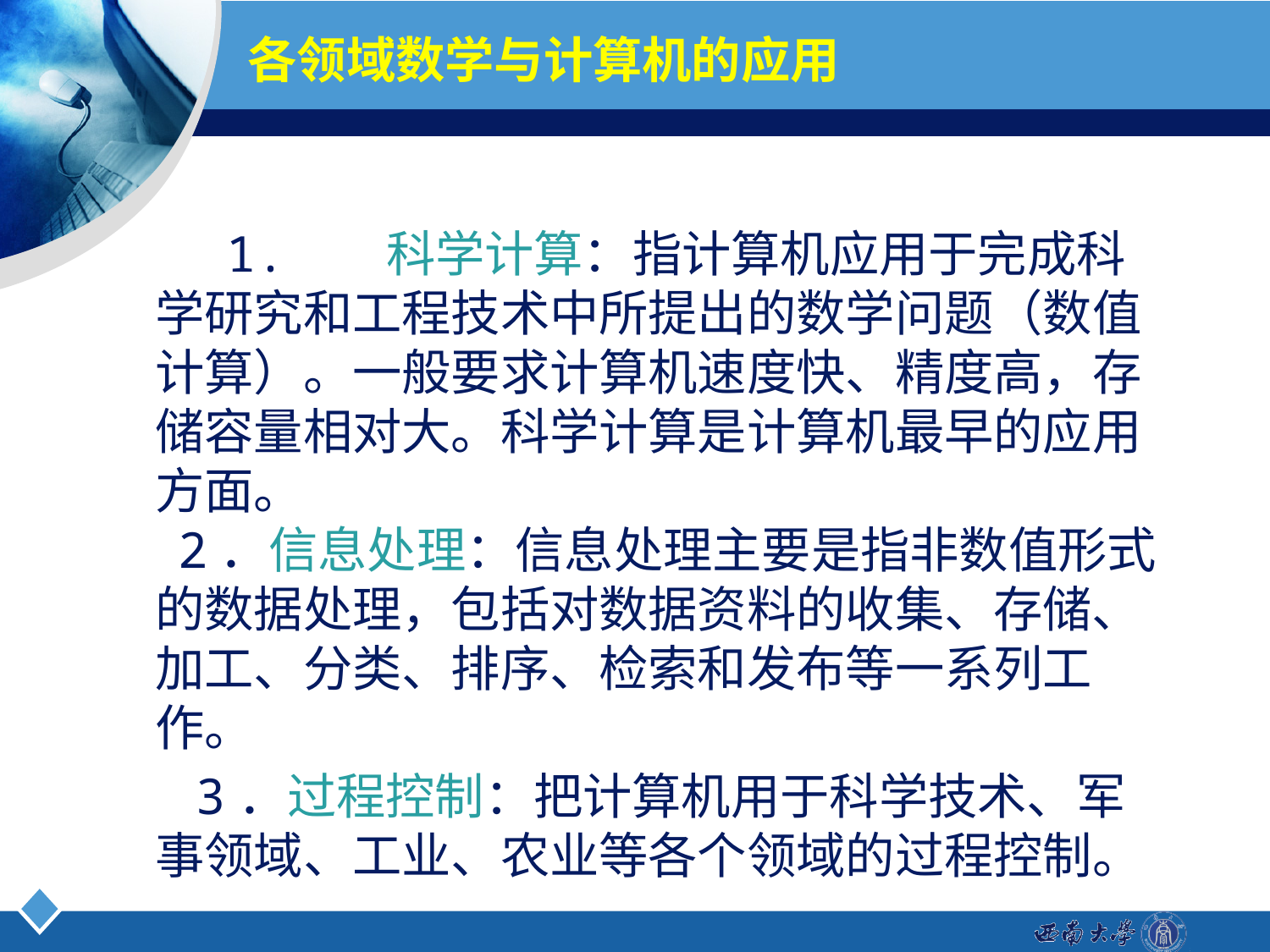

# 各领域数学与计算机的应用
    1.   科学计算：指计算机应用于完成科学研究和工程技术中所提出的数学问题（数值计算）。一般要求计算机速度快、精度高，存储容量相对大。科学计算是计算机最早的应用方面。
 2．信息处理：信息处理主要是指非数值形式的数据处理，包括对数据资料的收集、存储、加工、分类、排序、检索和发布等一系列工作。
   3．过程控制：把计算机用于科学技术、军事领域、工业、农业等各个领域的过程控制。